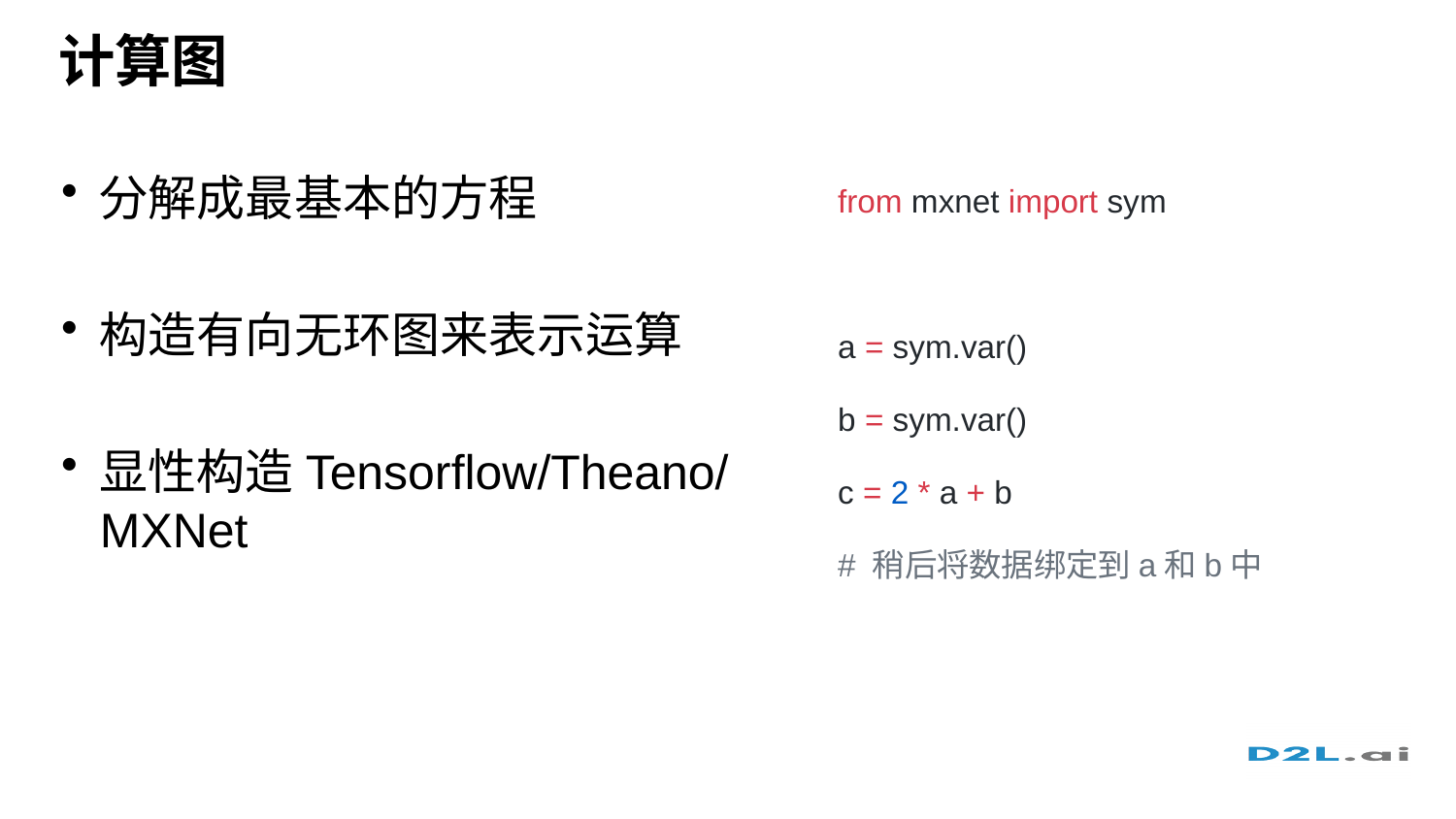

# 计算图
from mxnet import sym

a = sym.var()
b = sym.var()
c = 2 * a + b
# 稍后将数据绑定到a和b中
分解成最基本的方程

构造有向无环图来表示运算

显性构造Tensorflow/Theano/MXNet